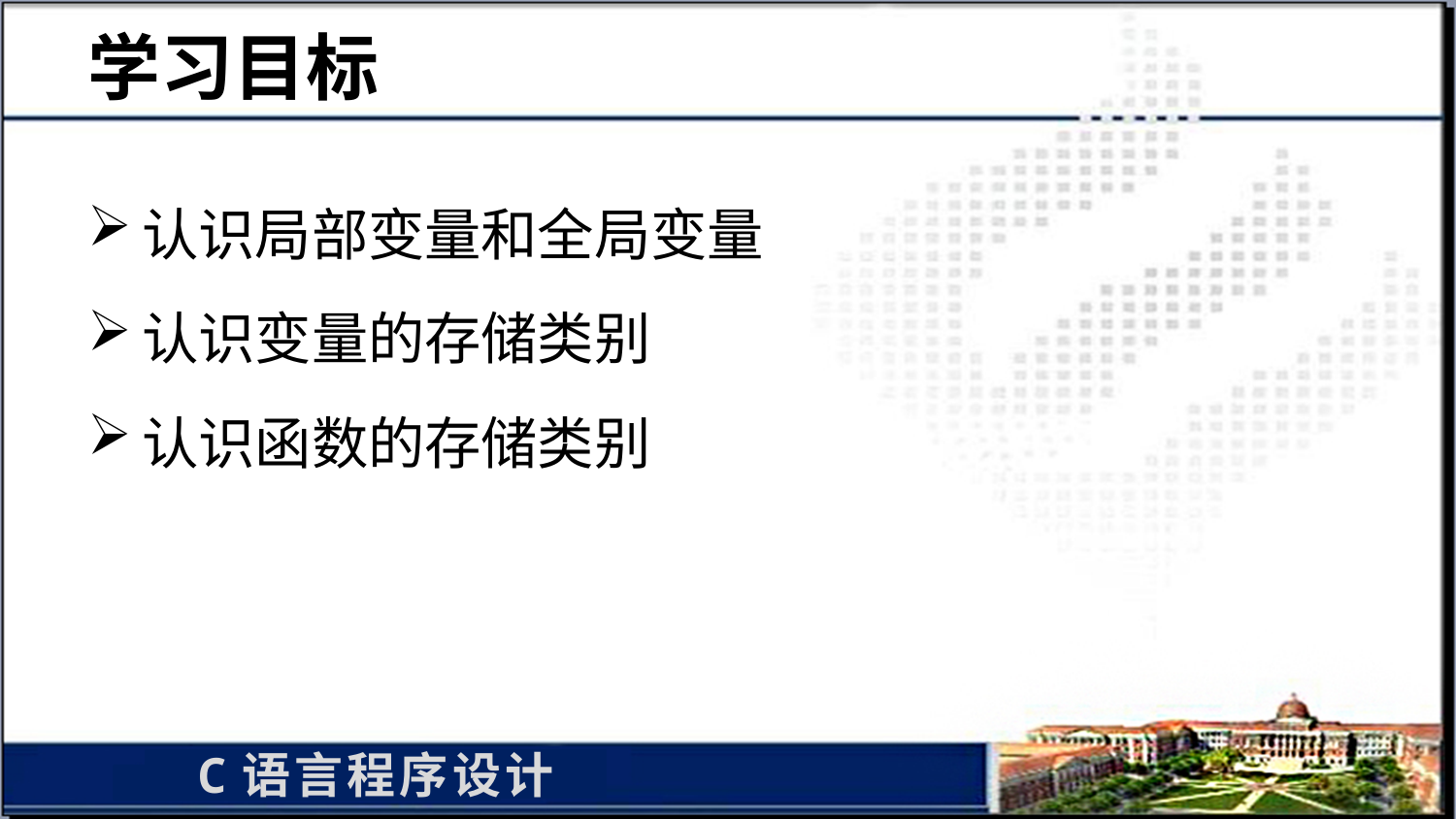

# 学习目标
认识局部变量和全局变量
认识变量的存储类别
认识函数的存储类别